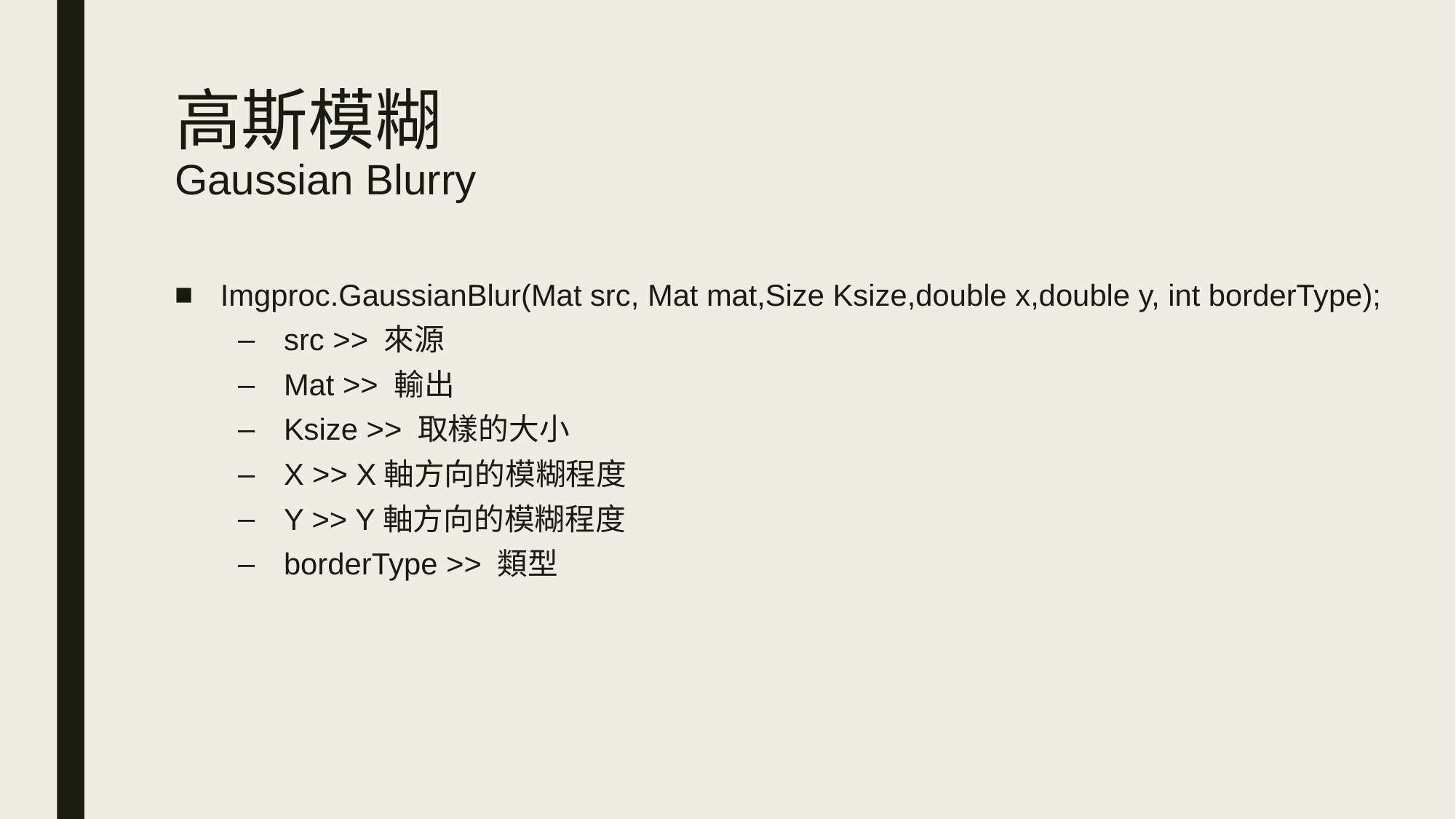

# 高斯模糊 Gaussian Blurry
Imgproc.GaussianBlur(Mat src, Mat mat,Size Ksize,double x,double y, int borderType);
src >> 來源
Mat >> 輸出
Ksize >> 取樣的大小
X >> X軸方向的模糊程度
Y >> Y軸方向的模糊程度
borderType >> 類型